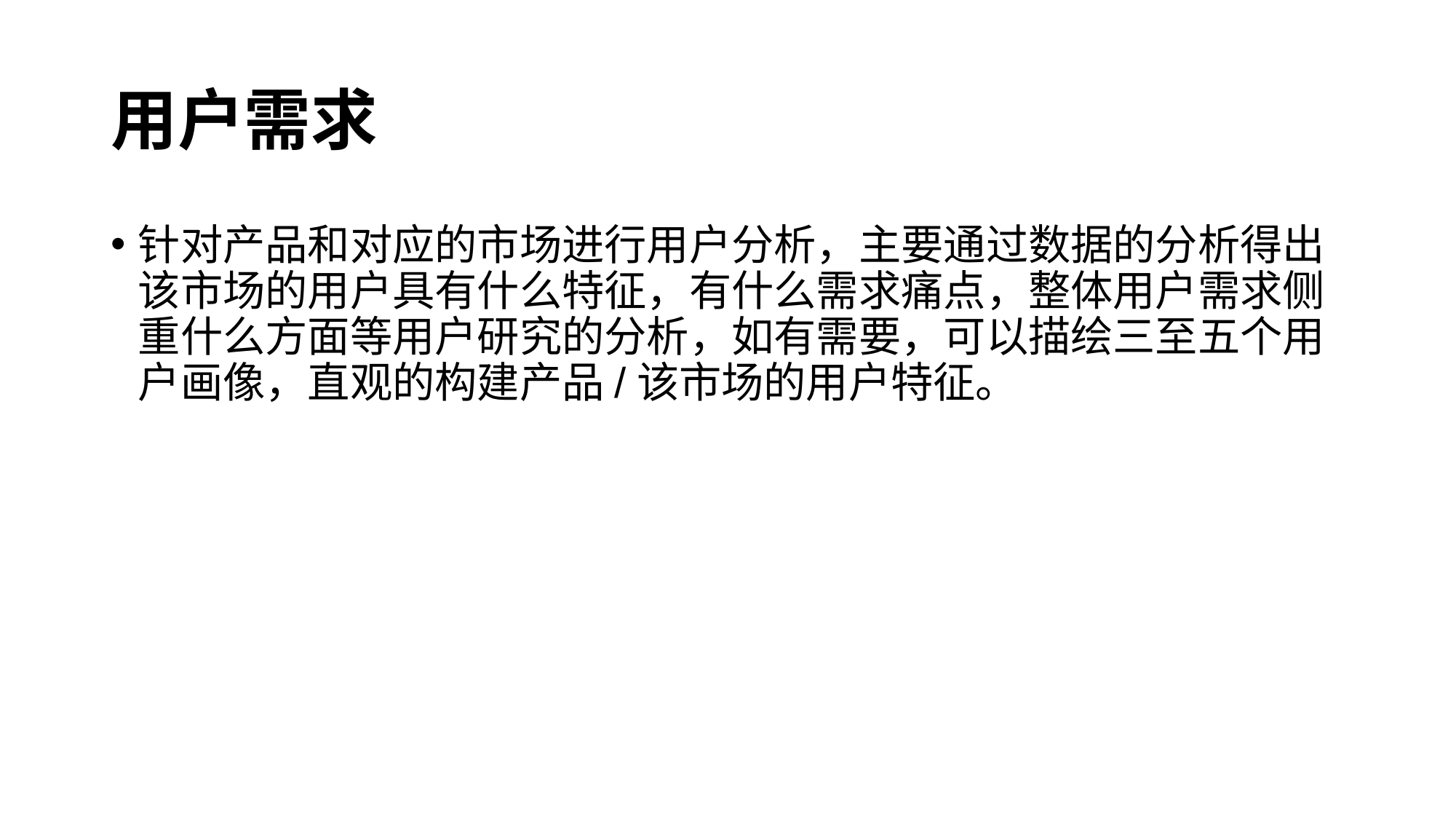

# 用户需求
针对产品和对应的市场进行用户分析，主要通过数据的分析得出该市场的用户具有什么特征，有什么需求痛点，整体用户需求侧重什么方面等用户研究的分析，如有需要，可以描绘三至五个用户画像，直观的构建产品/该市场的用户特征。